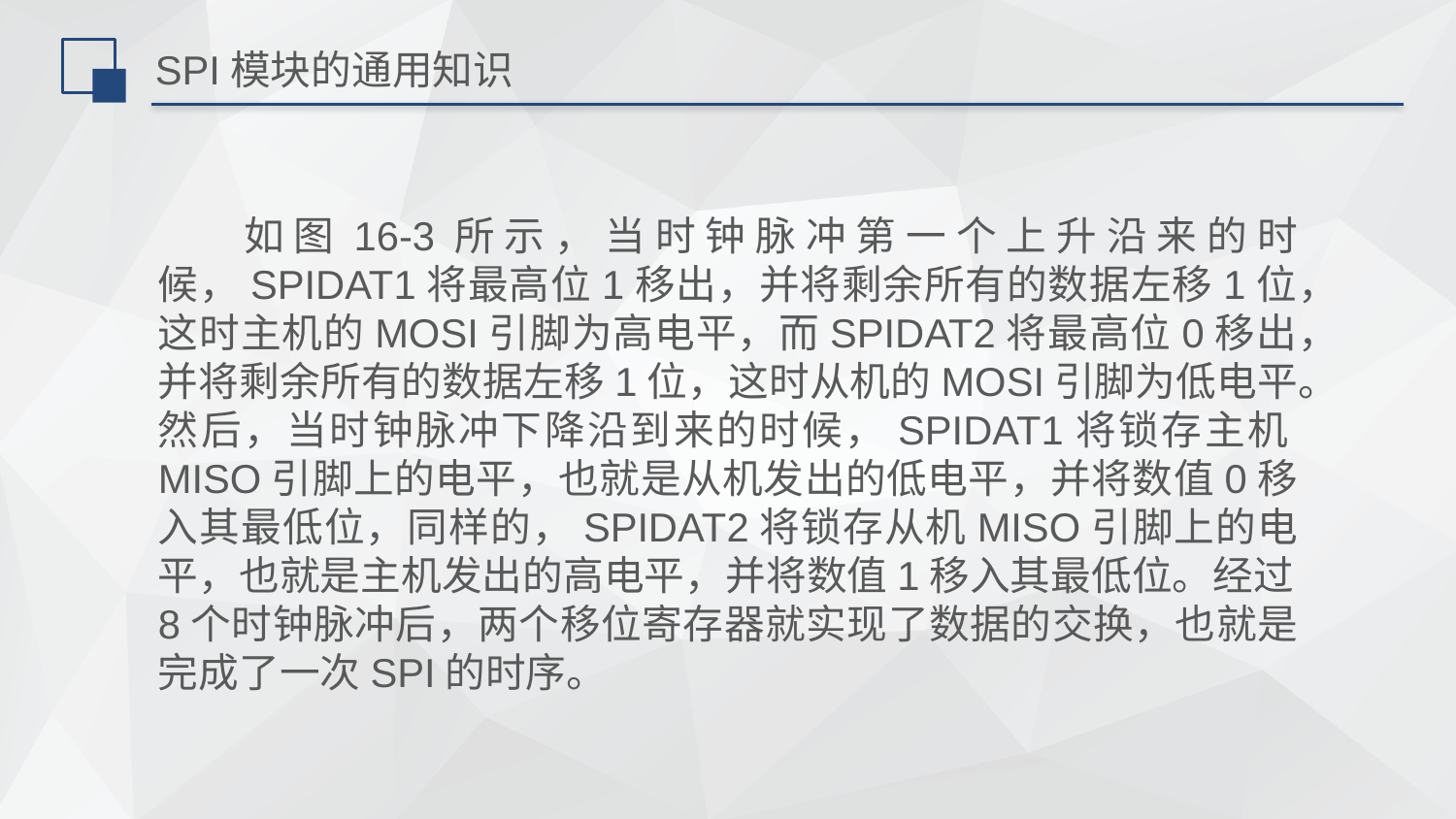

# SPI模块的通用知识
如图16-3所示，当时钟脉冲第一个上升沿来的时候，SPIDAT1将最高位1移出，并将剩余所有的数据左移1位，这时主机的MOSI引脚为高电平，而SPIDAT2将最高位0移出，并将剩余所有的数据左移1位，这时从机的MOSI引脚为低电平。然后，当时钟脉冲下降沿到来的时候，SPIDAT1将锁存主机MISO引脚上的电平，也就是从机发出的低电平，并将数值0移入其最低位，同样的，SPIDAT2将锁存从机MISO引脚上的电平，也就是主机发出的高电平，并将数值1移入其最低位。经过8个时钟脉冲后，两个移位寄存器就实现了数据的交换，也就是完成了一次SPI的时序。